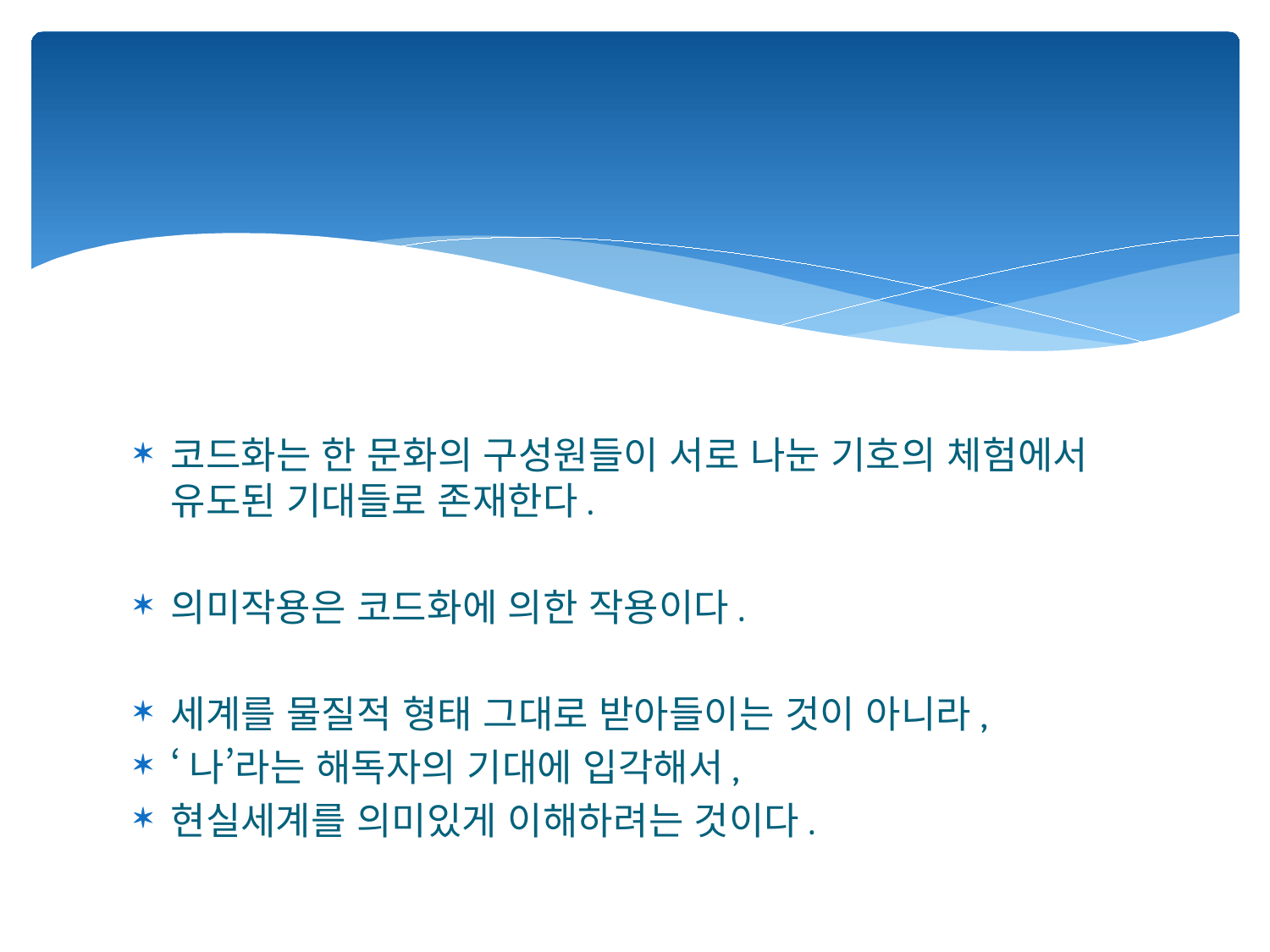

#

코드화는 한 문화의 구성원들이 서로 나눈 기호의 체험에서 유도된 기대들로 존재한다.

의미작용은 코드화에 의한 작용이다.

세계를 물질적 형태 그대로 받아들이는 것이 아니라,
‘나’라는 해독자의 기대에 입각해서,
현실세계를 의미있게 이해하려는 것이다.